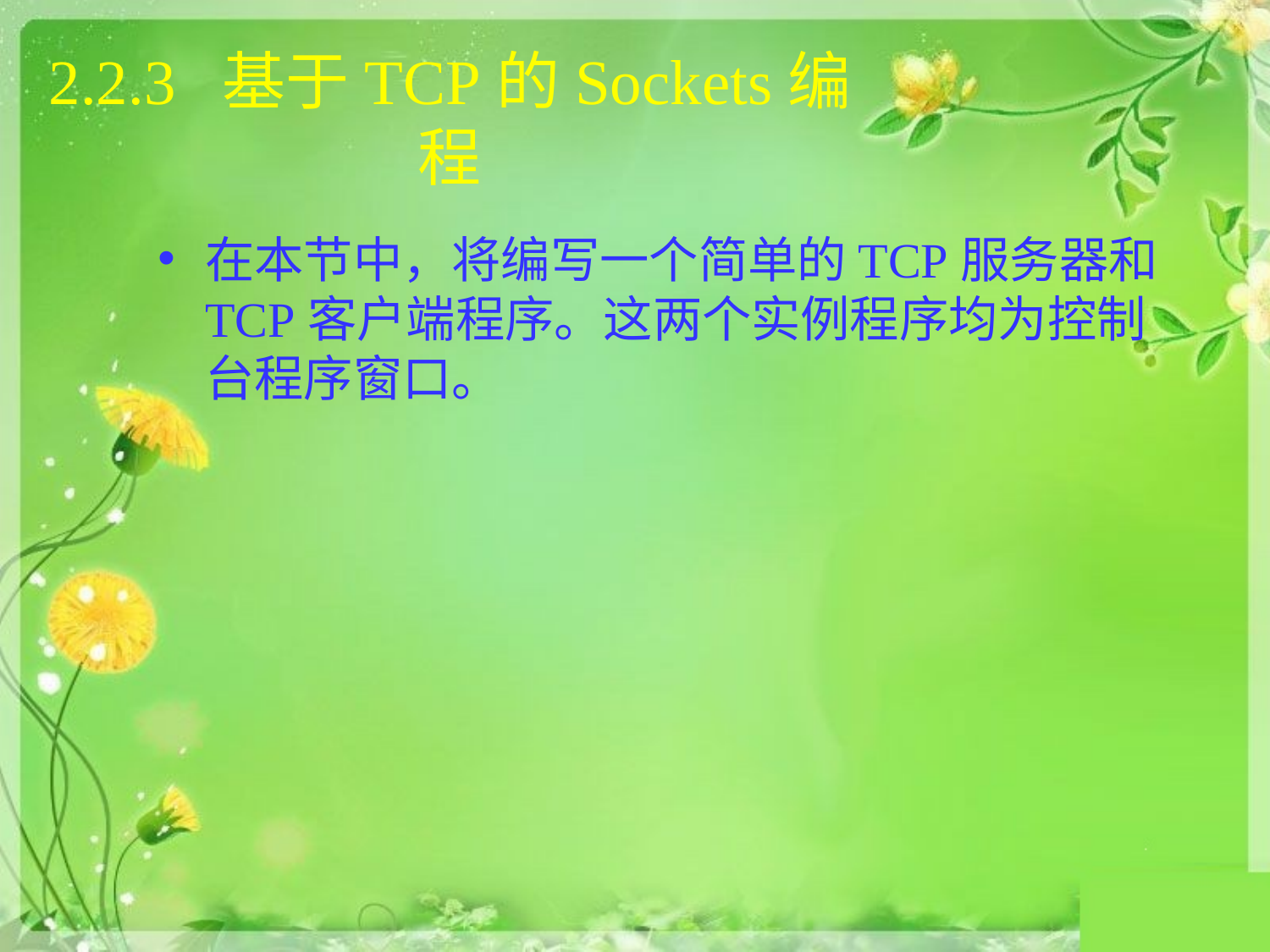

# 2.2.3  基于TCP的Sockets编程
在本节中，将编写一个简单的TCP服务器和TCP客户端程序。这两个实例程序均为控制台程序窗口。